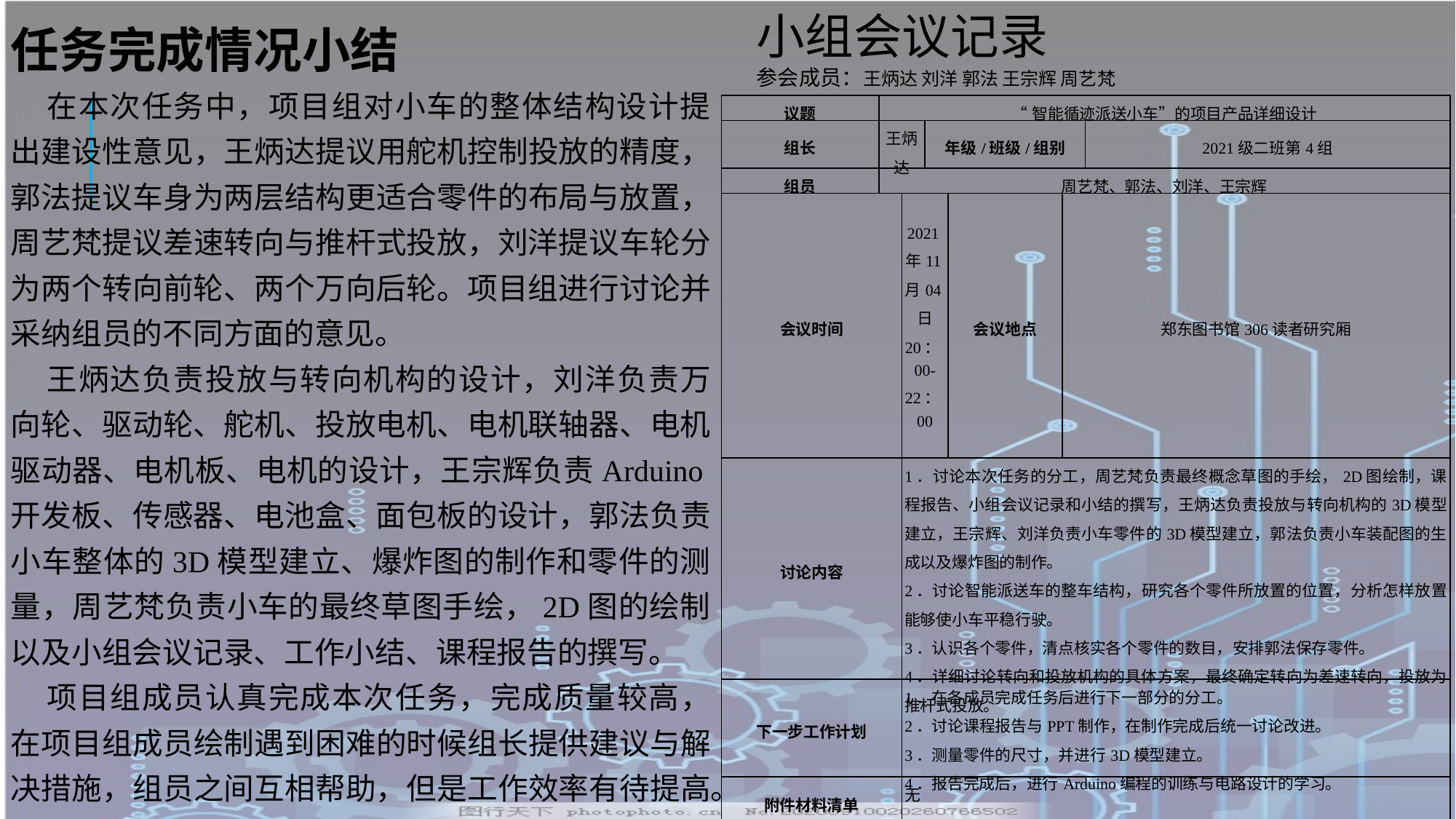

任务完成情况小结
在本次任务中，项目组对小车的整体结构设计提出建设性意见，王炳达提议用舵机控制投放的精度，郭法提议车身为两层结构更适合零件的布局与放置，周艺梵提议差速转向与推杆式投放，刘洋提议车轮分为两个转向前轮、两个万向后轮。项目组进行讨论并采纳组员的不同方面的意见。
王炳达负责投放与转向机构的设计，刘洋负责万向轮、驱动轮、舵机、投放电机、电机联轴器、电机驱动器、电机板、电机的设计，王宗辉负责Arduino开发板、传感器、电池盒、面包板的设计，郭法负责小车整体的3D模型建立、爆炸图的制作和零件的测量，周艺梵负责小车的最终草图手绘，2D图的绘制以及小组会议记录、工作小结、课程报告的撰写。
项目组成员认真完成本次任务，完成质量较高，在项目组成员绘制遇到困难的时候组长提供建议与解决措施，组员之间互相帮助，但是工作效率有待提高。
小组会议记录
参会成员：王炳达 刘洋 郭法 王宗辉 周艺梵
| 议题 | “智能循迹派送小车”的项目产品详细设计 |  |  |  |  |  |
| --- | --- | --- | --- | --- | --- | --- |
| 组长 | 王炳达 |  | 年级/班级/组别 |  |  | 2021级二班第4组 |
| 组员 | 周艺梵、郭法、刘洋、王宗辉 |  |  |  |  |  |
| 会议时间 |  | 2021年11月04日 20：00-22：00 |  | 会议地点 | 郑东图书馆306读者研究厢 |  |
| 讨论内容 |  | 1．讨论本次任务的分工，周艺梵负责最终概念草图的手绘，2D图绘制，课程报告、小组会议记录和小结的撰写，王炳达负责投放与转向机构的3D模型建立，王宗辉、刘洋负责小车零件的3D模型建立，郭法负责小车装配图的生成以及爆炸图的制作。 2．讨论智能派送车的整车结构，研究各个零件所放置的位置，分析怎样放置能够使小车平稳行驶。 3．认识各个零件，清点核实各个零件的数目，安排郭法保存零件。 4．详细讨论转向和投放机构的具体方案，最终确定转向为差速转向，投放为推杆式投放。 |  |  |  |  |
| 下一步工作计划 |  | 1．在各成员完成任务后进行下一部分的分工。 2．讨论课程报告与PPT制作，在制作完成后统一讨论改进。 3．测量零件的尺寸，并进行3D模型建立。 4．报告完成后，进行Arduino编程的训练与电路设计的学习。 |  |  |  |  |
| 附件材料清单 |  | 无 |  |  |  |  |